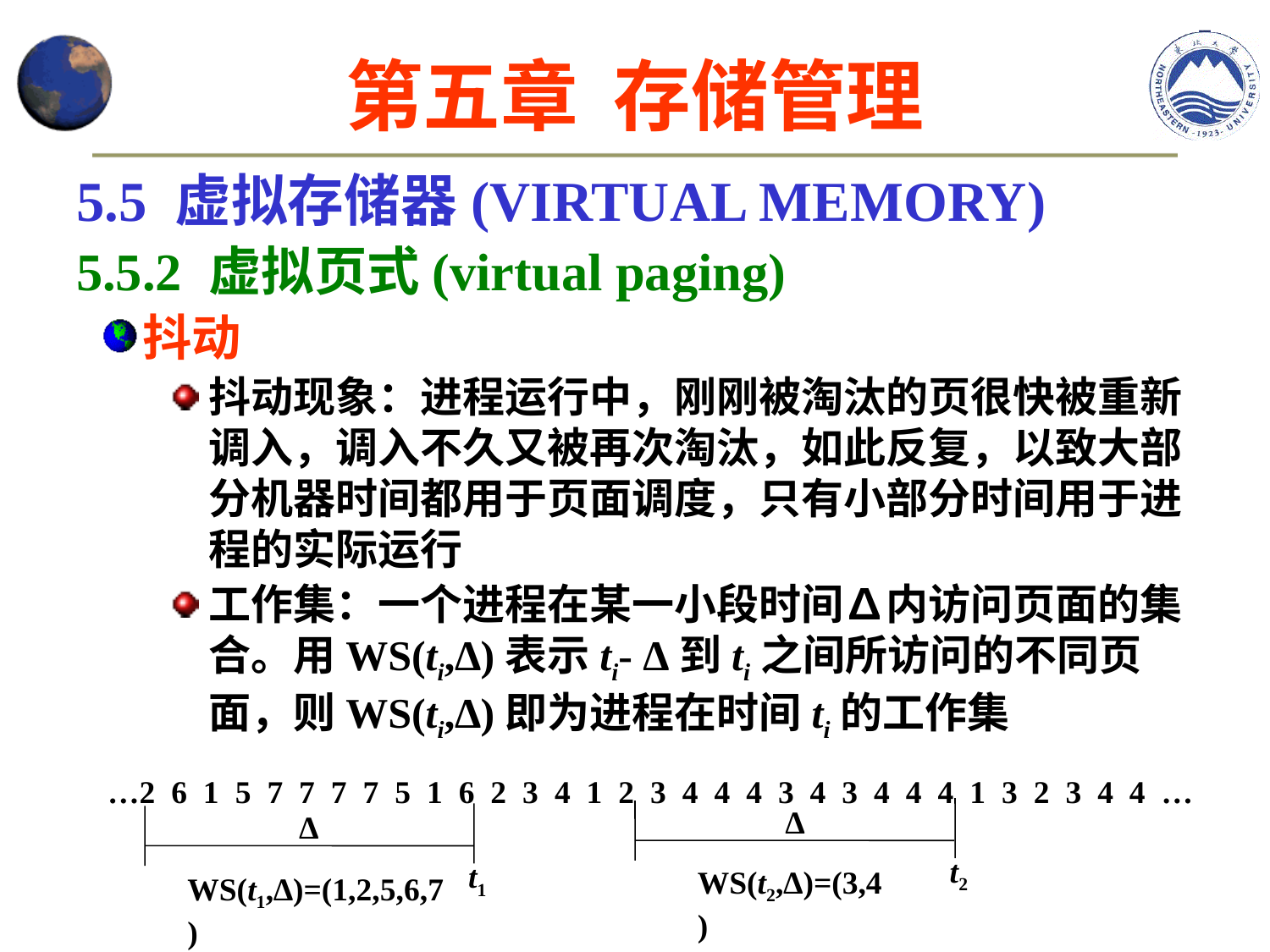

第五章  存储管理
5.5 虚拟存储器(VIRTUAL MEMORY)
5.5.2 虚拟页式(virtual paging)
抖动
抖动现象：进程运行中，刚刚被淘汰的页很快被重新调入，调入不久又被再次淘汰，如此反复，以致大部分机器时间都用于页面调度，只有小部分时间用于进程的实际运行
工作集：一个进程在某一小段时间∆内访问页面的集合。用WS(ti,∆)表示ti- ∆到ti之间所访问的不同页面，则WS(ti,∆)即为进程在时间ti的工作集
…2  6  1  5  7  7  7  7  5  1  6  2  3  4  1  2  3  4  4  4  3  4  3  4  4  4  1  3  2  3  4  4  …
∆

t2
∆

t1
WS(t2,∆)=(3,4)
WS(t1,∆)=(1,2,5,6,7)